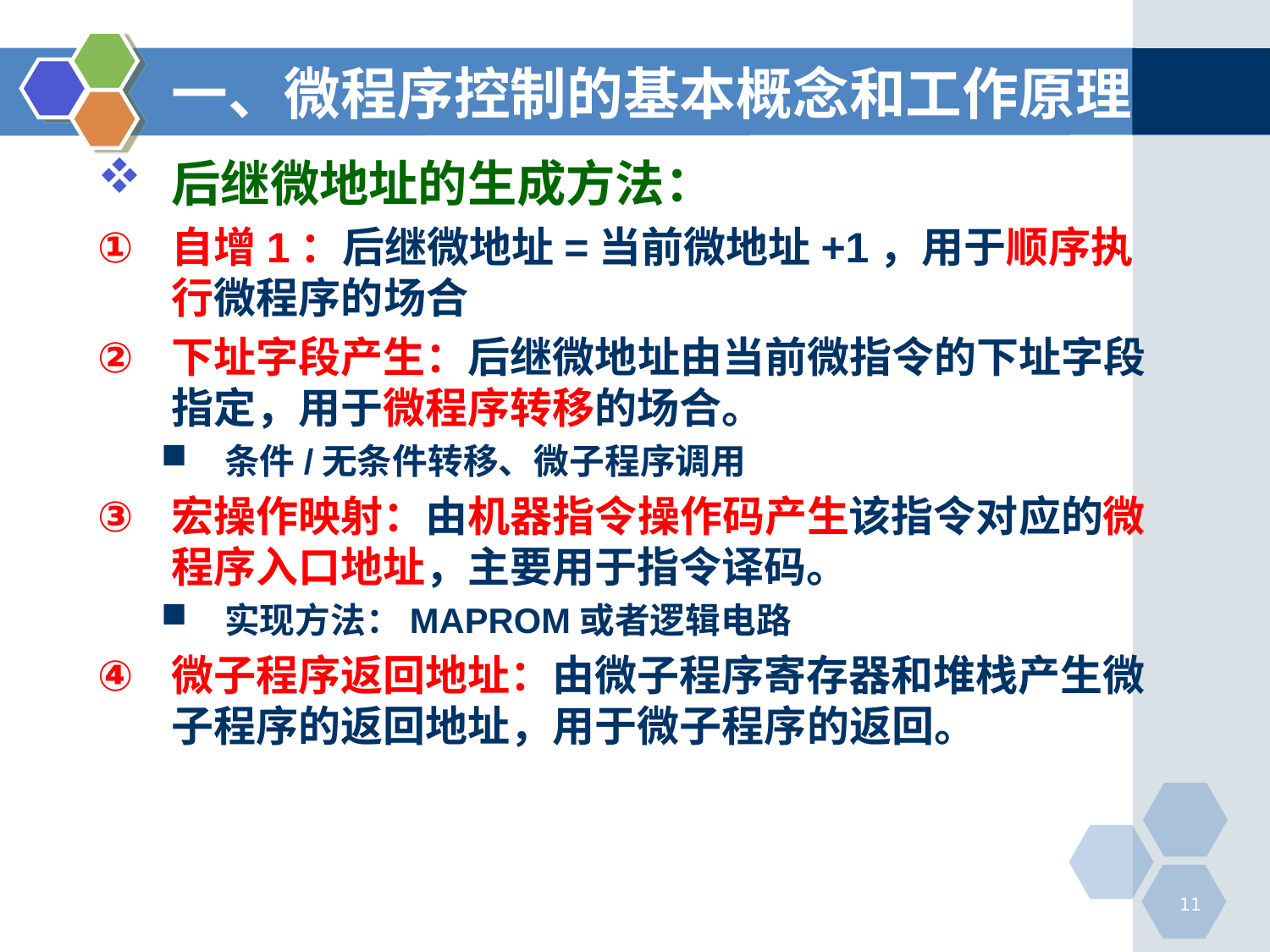

# 一、微程序控制的基本概念和工作原理
后继微地址的生成方法：
自增1：后继微地址=当前微地址+1，用于顺序执行微程序的场合
下址字段产生：后继微地址由当前微指令的下址字段指定，用于微程序转移的场合。
条件/无条件转移、微子程序调用
宏操作映射：由机器指令操作码产生该指令对应的微程序入口地址，主要用于指令译码。
实现方法：MAPROM或者逻辑电路
微子程序返回地址：由微子程序寄存器和堆栈产生微子程序的返回地址，用于微子程序的返回。
11